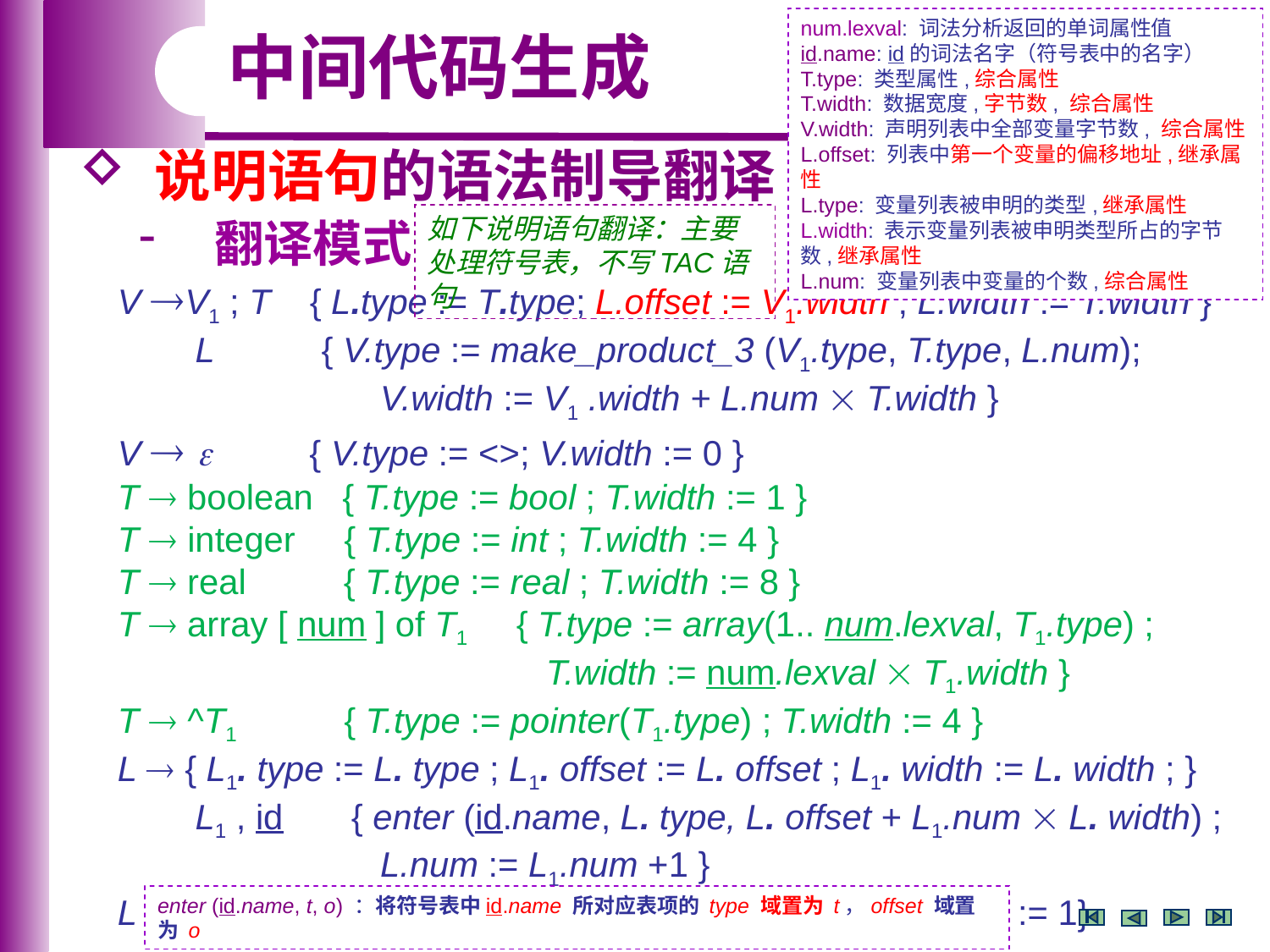

num.lexval: 词法分析返回的单词属性值
id.name: id的词法名字（符号表中的名字）
T.type: 类型属性,综合属性
T.width: 数据宽度,字节数, 综合属性
V.width: 声明列表中全部变量字节数, 综合属性
L.offset: 列表中第一个变量的偏移地址,继承属性
L.type: 变量列表被申明的类型,继承属性
L.width: 表示变量列表被申明类型所占的字节数,继承属性
L.num: 变量列表中变量的个数,综合属性
中间代码生成
 说明语句的语法制导翻译
如下说明语句翻译：主要处理符号表，不写TAC语句
   翻译模式
V →V1 ; T    { L.type := T.type; L.offset := V1.width ; L.width := T.width }
        L           { V.type := make_product_3 (V1.type, T.type, L.num);
                           V.width := V1 .width + L.num × T.width }
V → ε          { V.type := <>; V.width := 0 }
T → boolean   { T.type := bool ; T.width := 1 }
T → integer     { T.type := int ; T.width := 4 }
T → real          { T.type := real ; T.width := 8 }
T → array [ num ] of T1     { T.type := array(1.. num.lexval, T1.type) ;
                                            T.width := num.lexval × T1.width }
T → ^T1           { T.type := pointer(T1.type) ; T.width := 4 }
L → { L1. type := L. type ; L1. offset := L. offset ; L1. width := L. width ; }
        L1 , id       { enter (id.name, L. type, L. offset + L1.num × L. width) ;
                           L.num := L1.num +1 }
L → id              { enter (id.name, L. type, L. offset) ; L.num := 1}
enter (id.name, t, o) ：将符号表中id.name 所对应表项的 type 域置为 t，offset 域置为 o